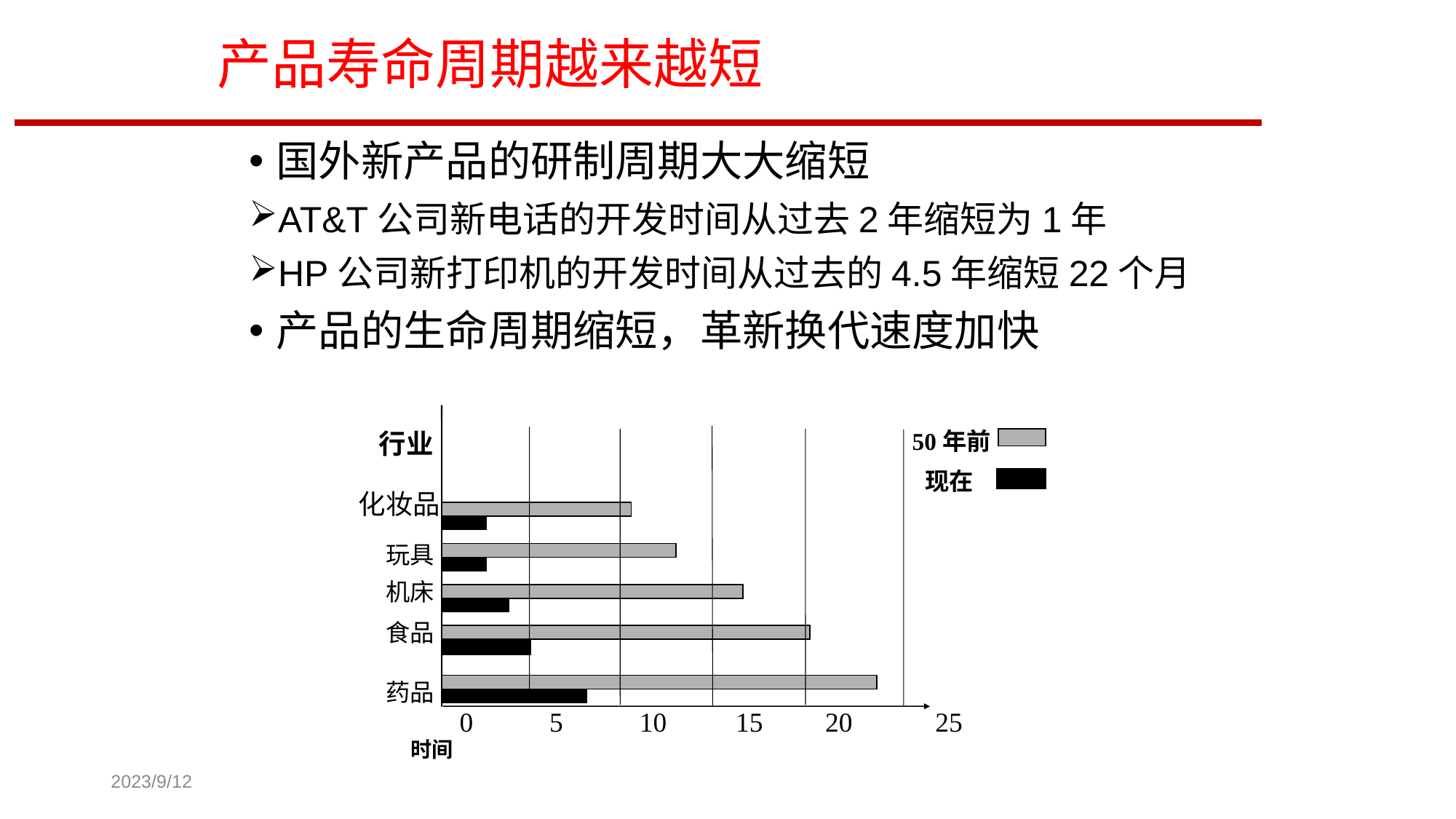

# 产品寿命周期越来越短
国外新产品的研制周期大大缩短
AT&T公司新电话的开发时间从过去2年缩短为1年
HP公司新打印机的开发时间从过去的4.5年缩短22个月
产品的生命周期缩短，革新换代速度加快

行业
50年前
现在
化妆品
玩具
机床
食品
药品
0           5           10          15         20            25   时间
2023/9/12